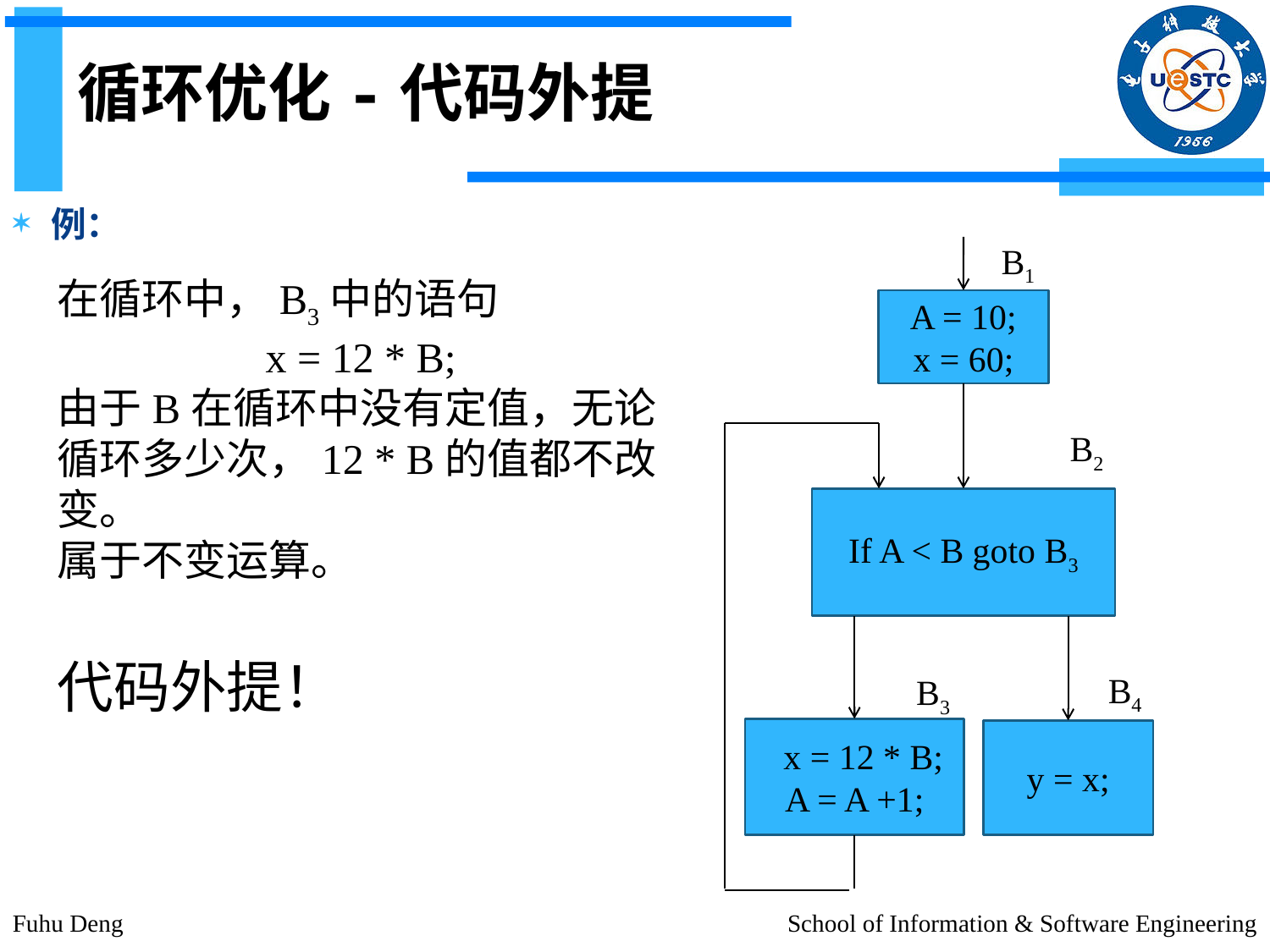

# 循环优化-代码外提
例：
B1
在循环中，B3中的语句
x = 12 * B;
由于B在循环中没有定值，无论循环多少次，12 * B的值都不改变。
属于不变运算。

代码外提！
A = 10;
x = 60;
B2
If A < B goto B3
B4
B3
  x = 12 * B;
A = A +1;
y = x;
Fuhu Deng
27
School of Information & Software Engineering